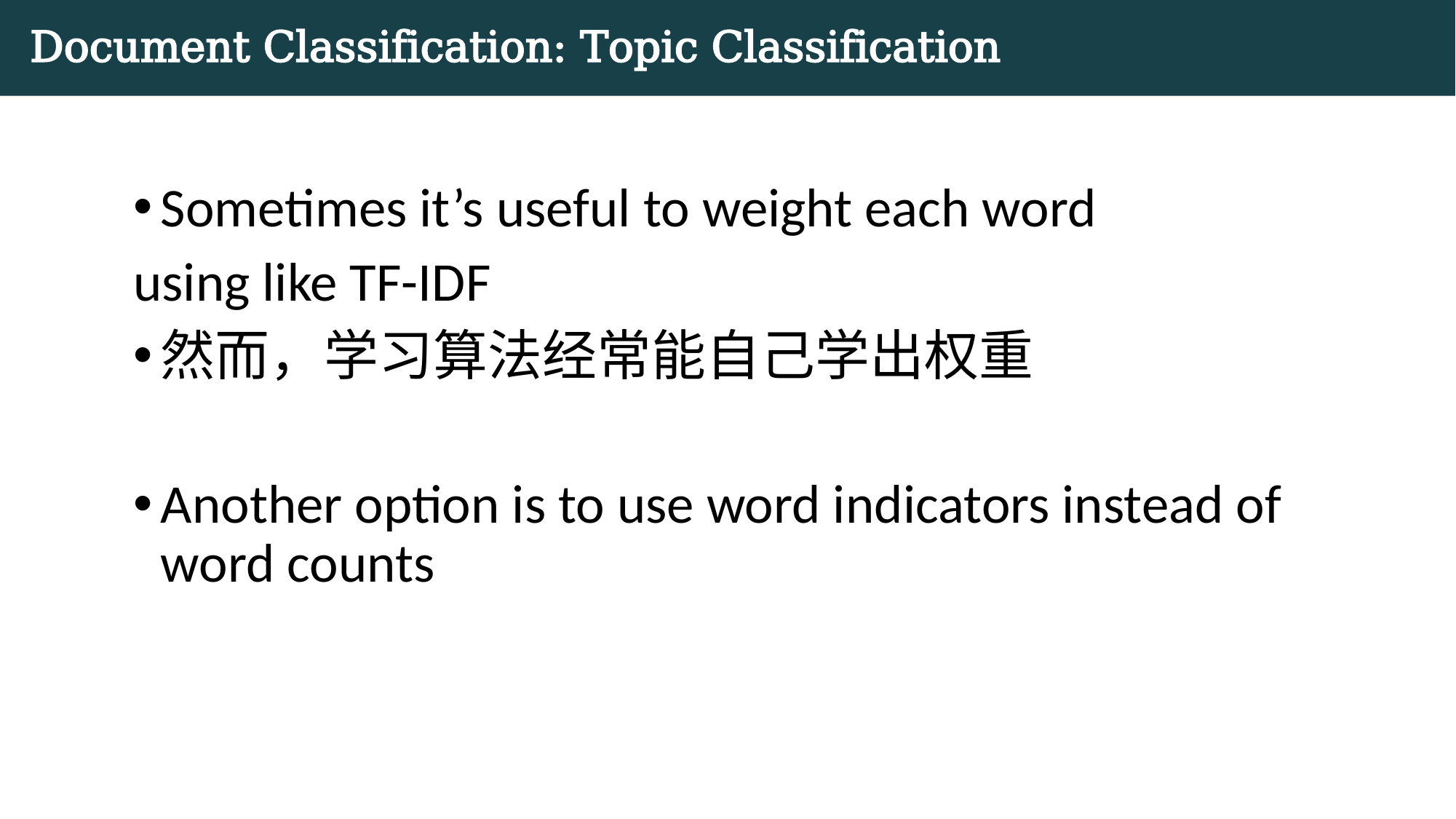

# Document Classification: Topic Classification
Sometimes it’s useful to weight each word
using like TF-IDF
然而，学习算法经常能自己学出权重

Another option is to use word indicators instead of word counts